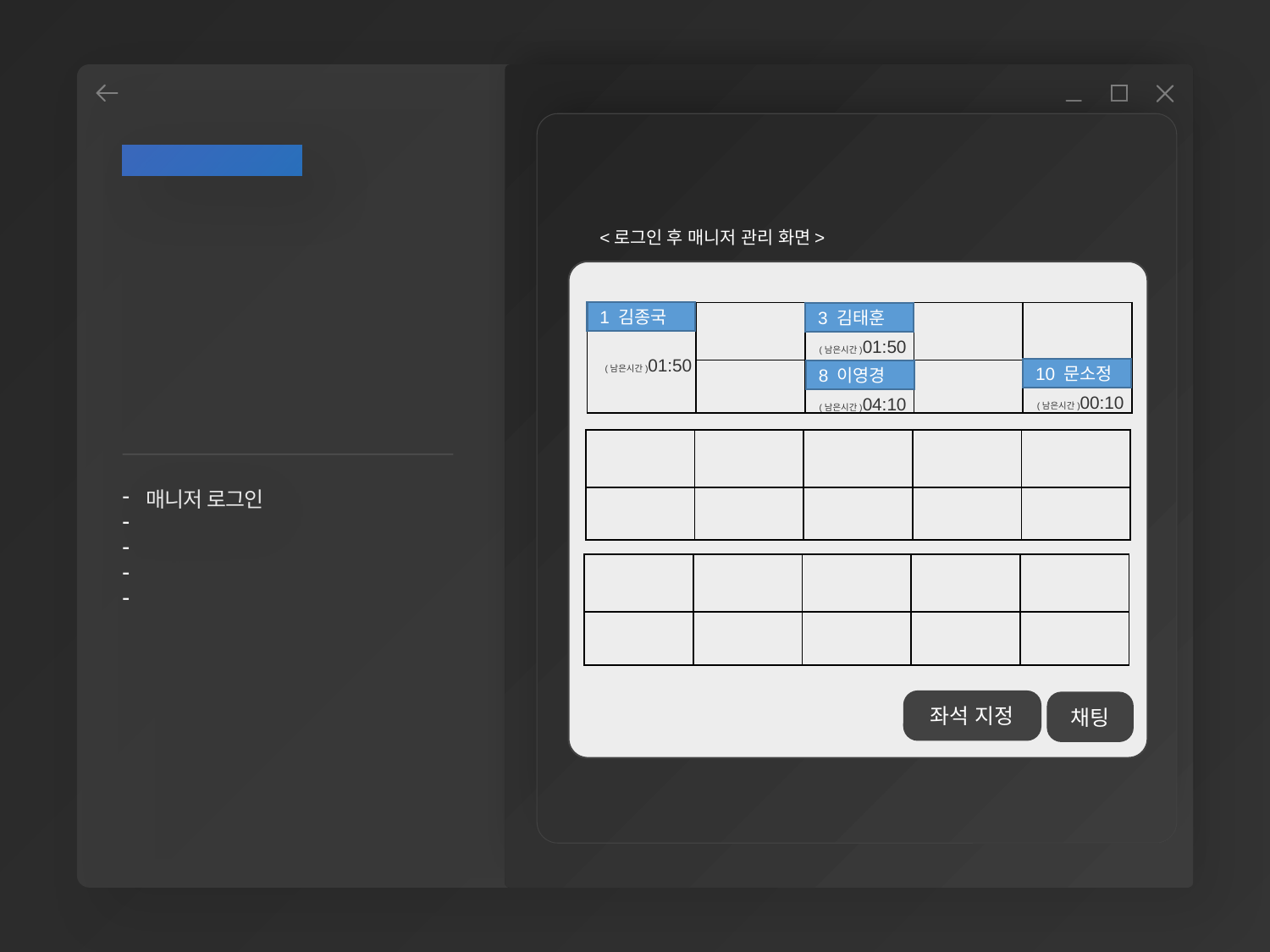

프로그램 기능 소개
매니저 관리
<로그인 후 매니저 관리 화면>

|  |  |  |  |  |
| --- | --- | --- | --- | --- |
|  |  |  |  |  |
1 김종국
3 김태훈
(남은시간)01:50
(남은시간)01:50
10 문소정
8 이영경
(남은시간)00:10
(남은시간)04:10
매니저 관리 기능들
|  |  |  |  |  |
| --- | --- | --- | --- | --- |
|  |  |  |  |  |
매니저 로그인
‘좌석 띄어 앉기’ 지정
요금 정산
회원 가입 확인/ 삭제
채팅
|  |  |  |  |  |
| --- | --- | --- | --- | --- |
|  |  |  |  |  |
좌석 지정
채팅